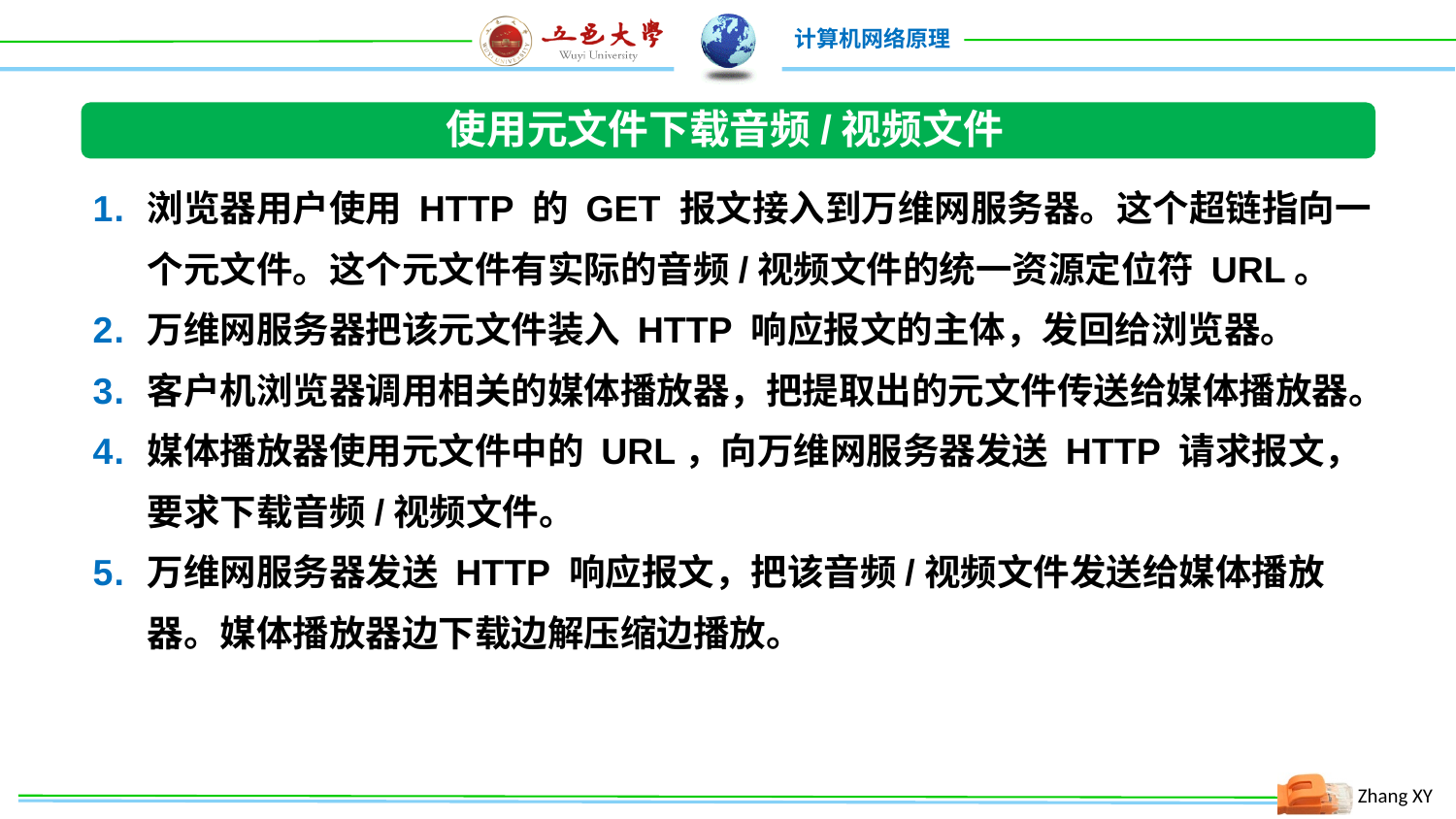

使用元文件下载音频/视频文件

浏览器用户使用 HTTP 的 GET 报文接入到万维网服务器。这个超链指向一个元文件。这个元文件有实际的音频/视频文件的统一资源定位符 URL。
万维网服务器把该元文件装入 HTTP 响应报文的主体，发回给浏览器。
客户机浏览器调用相关的媒体播放器，把提取出的元文件传送给媒体播放器。
媒体播放器使用元文件中的 URL，向万维网服务器发送 HTTP 请求报文，要求下载音频/视频文件。
万维网服务器发送 HTTP 响应报文，把该音频/视频文件发送给媒体播放器。媒体播放器边下载边解压缩边播放。